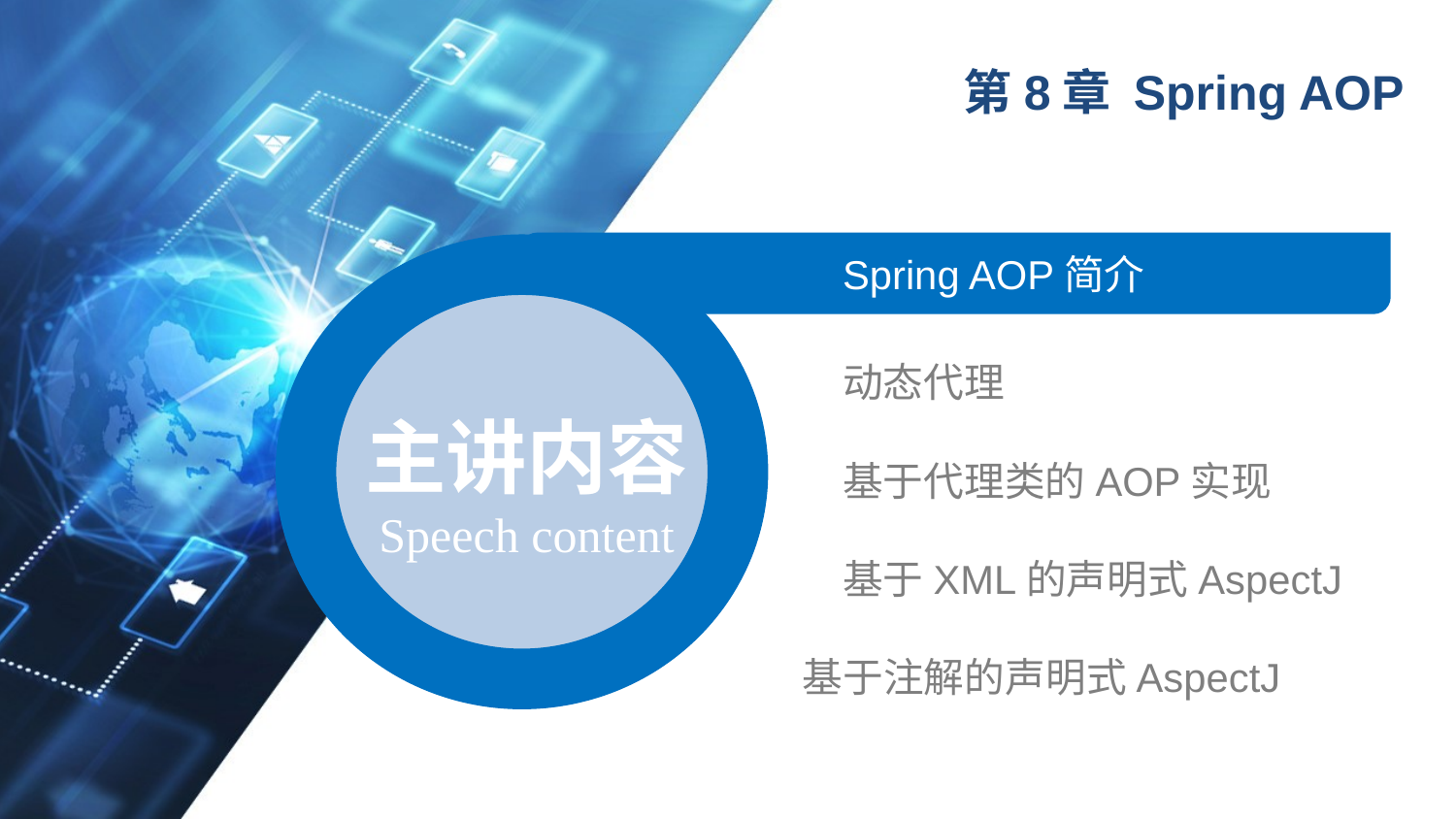

# 第8章 Spring AOP

Spring AOP简介

主讲内容
Speech content
动态代理
基于代理类的AOP实现
基于XML的声明式AspectJ
基于注解的声明式AspectJ